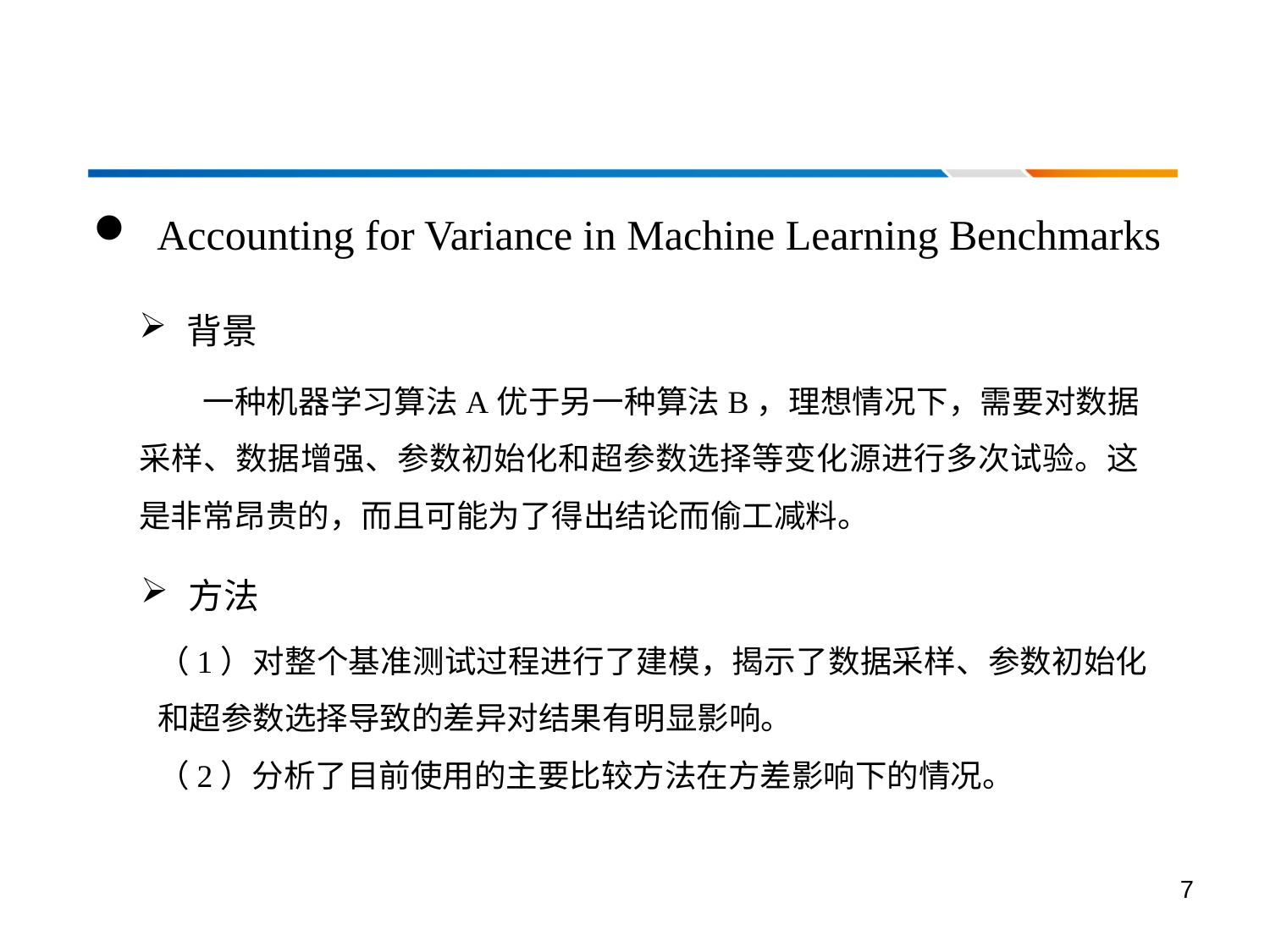

Accounting for Variance in Machine Learning Benchmarks
背景
一种机器学习算法A优于另一种算法B，理想情况下，需要对数据采样、数据增强、参数初始化和超参数选择等变化源进行多次试验。这是非常昂贵的，而且可能为了得出结论而偷工减料。
方法
（1）对整个基准测试过程进行了建模，揭示了数据采样、参数初始化和超参数选择导致的差异对结果有明显影响。
（2）分析了目前使用的主要比较方法在方差影响下的情况。
7